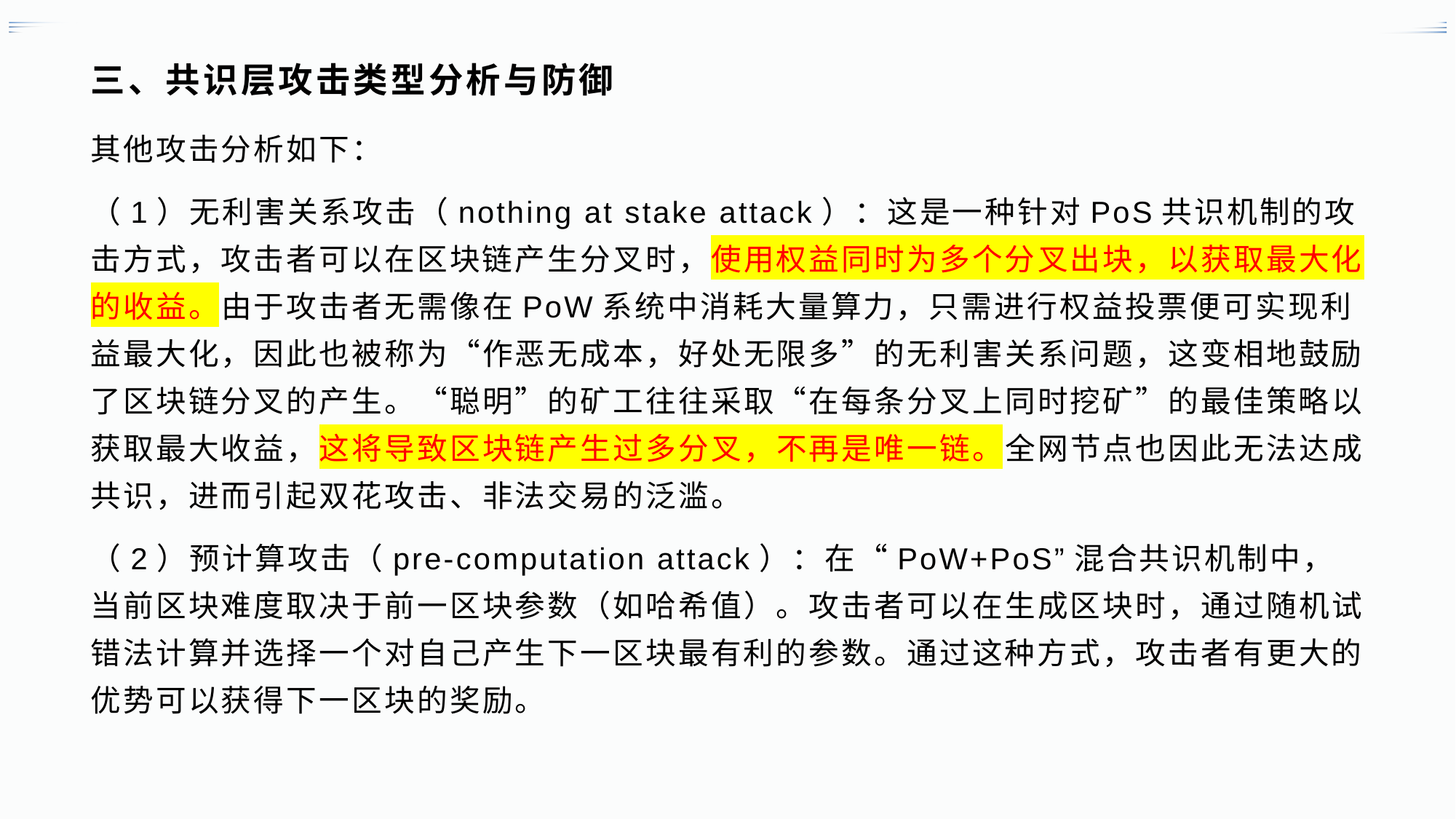

# 三、共识层攻击类型分析与防御
其他攻击分析如下：
（1）无利害关系攻击（nothing at stake attack）：这是一种针对PoS共识机制的攻击方式，攻击者可以在区块链产生分叉时，使用权益同时为多个分叉出块，以获取最大化的收益。由于攻击者无需像在PoW系统中消耗大量算力，只需进行权益投票便可实现利益最大化，因此也被称为“作恶无成本，好处无限多”的无利害关系问题，这变相地鼓励了区块链分叉的产生。“聪明”的矿工往往采取“在每条分叉上同时挖矿”的最佳策略以获取最大收益，这将导致区块链产生过多分叉，不再是唯一链。全网节点也因此无法达成共识，进而引起双花攻击、非法交易的泛滥。
（2）预计算攻击（pre-computation attack）：在“PoW+PoS”混合共识机制中，当前区块难度取决于前一区块参数（如哈希值）。攻击者可以在生成区块时，通过随机试错法计算并选择一个对自己产生下一区块最有利的参数。通过这种方式，攻击者有更大的优势可以获得下一区块的奖励。